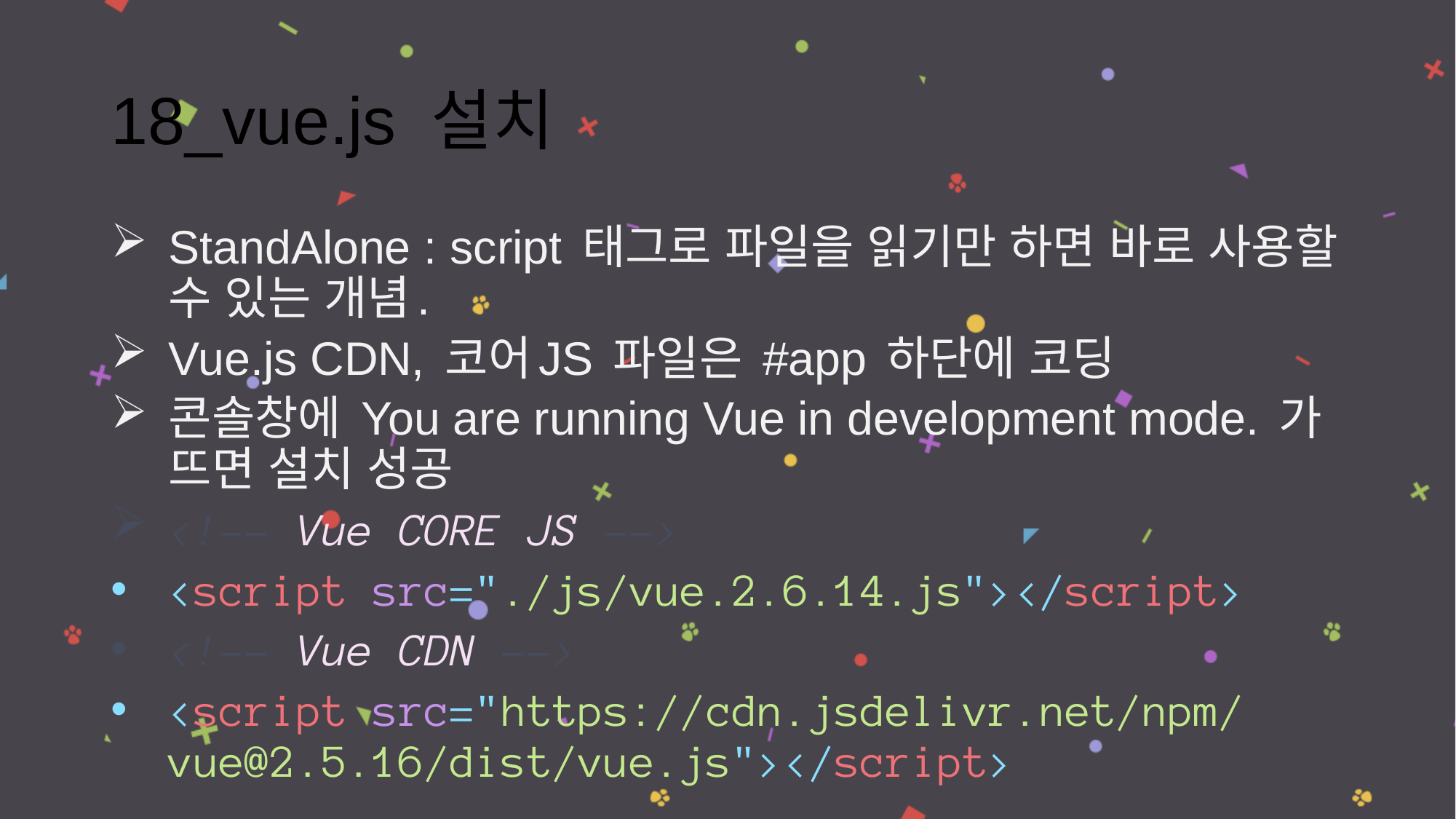

# 18_vue.js 설치
StandAlone : script 태그로 파일을 읽기만 하면 바로 사용할 수 있는 개념.
Vue.js CDN, 코어JS 파일은 #app 하단에 코딩
콘솔창에 You are running Vue in development mode. 가 뜨면 설치 성공
<!-- Vue CORE JS -->
<script src="./js/vue.2.6.14.js"></script>
<!-- Vue CDN -->
<script src="https://cdn.jsdelivr.net/npm/vue@2.5.16/dist/vue.js"></script>